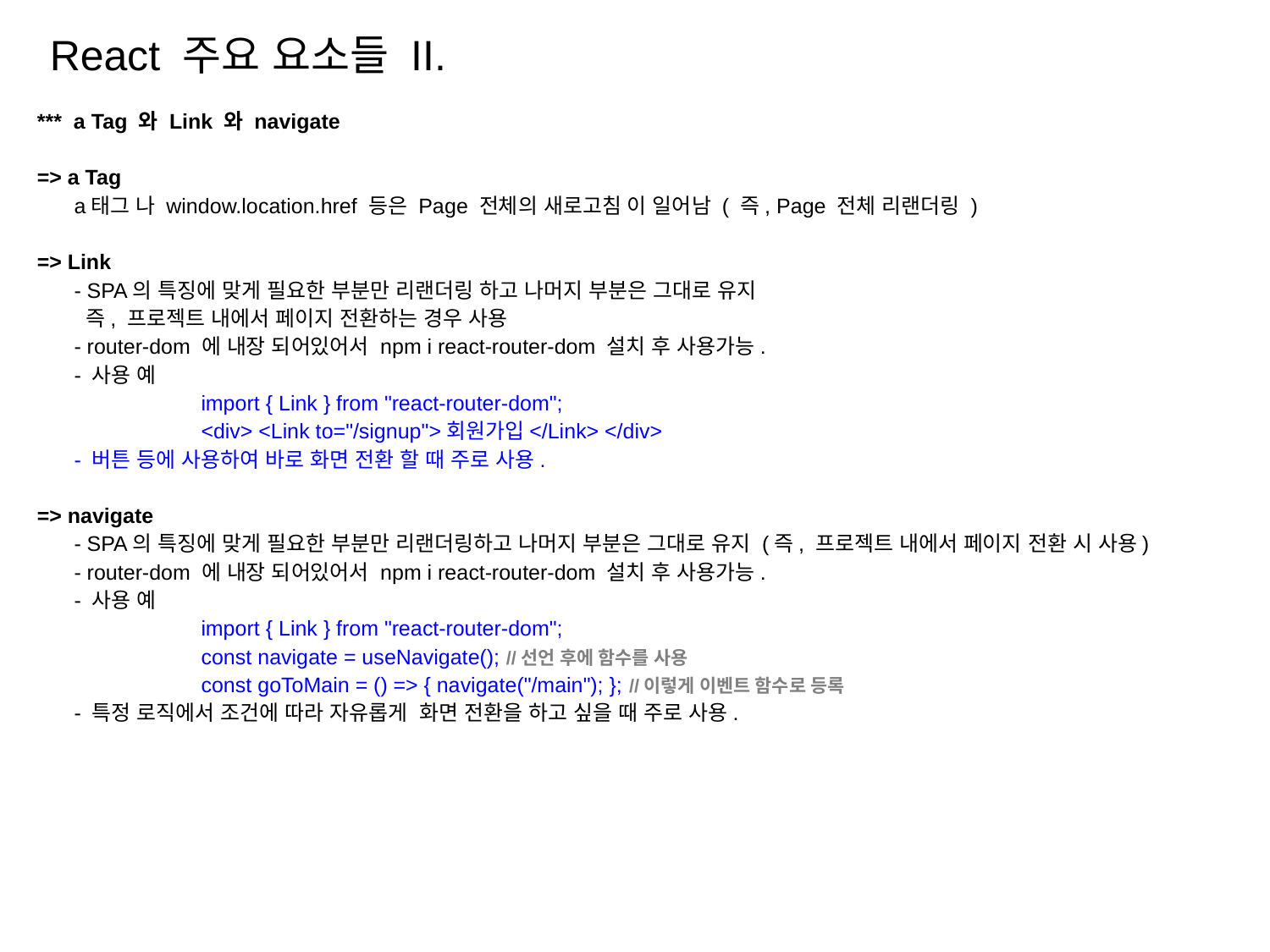

# React 주요 요소들 II.
***  a Tag 와 Link 와 navigate
=> a Tag
a태그 나 window.location.href 등은 Page 전체의 새로고침 이 일어남 ( 즉, Page 전체 리랜더링 )

=> Link
- SPA의 특징에 맞게 필요한 부분만 리랜더링 하고 나머지 부분은 그대로 유지
  즉, 프로젝트 내에서 페이지 전환하는 경우 사용
- router-dom 에 내장 되어있어서 npm i react-router-dom 설치 후 사용가능.
- 사용 예
	import { Link } from "react-router-dom";
	<div> <Link to="/signup">회원가입</Link> </div>
- 버튼 등에 사용하여 바로 화면 전환 할 때 주로 사용.

=> navigate
- SPA의 특징에 맞게 필요한 부분만 리랜더링하고 나머지 부분은 그대로 유지 (즉, 프로젝트 내에서 페이지 전환 시 사용)
- router-dom 에 내장 되어있어서 npm i react-router-dom 설치 후 사용가능.
- 사용 예
	import { Link } from "react-router-dom";
	const navigate = useNavigate(); //선언 후에 함수를 사용
 		const goToMain = () => { navigate("/main"); }; //이렇게 이벤트 함수로 등록
- 특정 로직에서 조건에 따라 자유롭게  화면 전환을 하고 싶을 때 주로 사용.
25